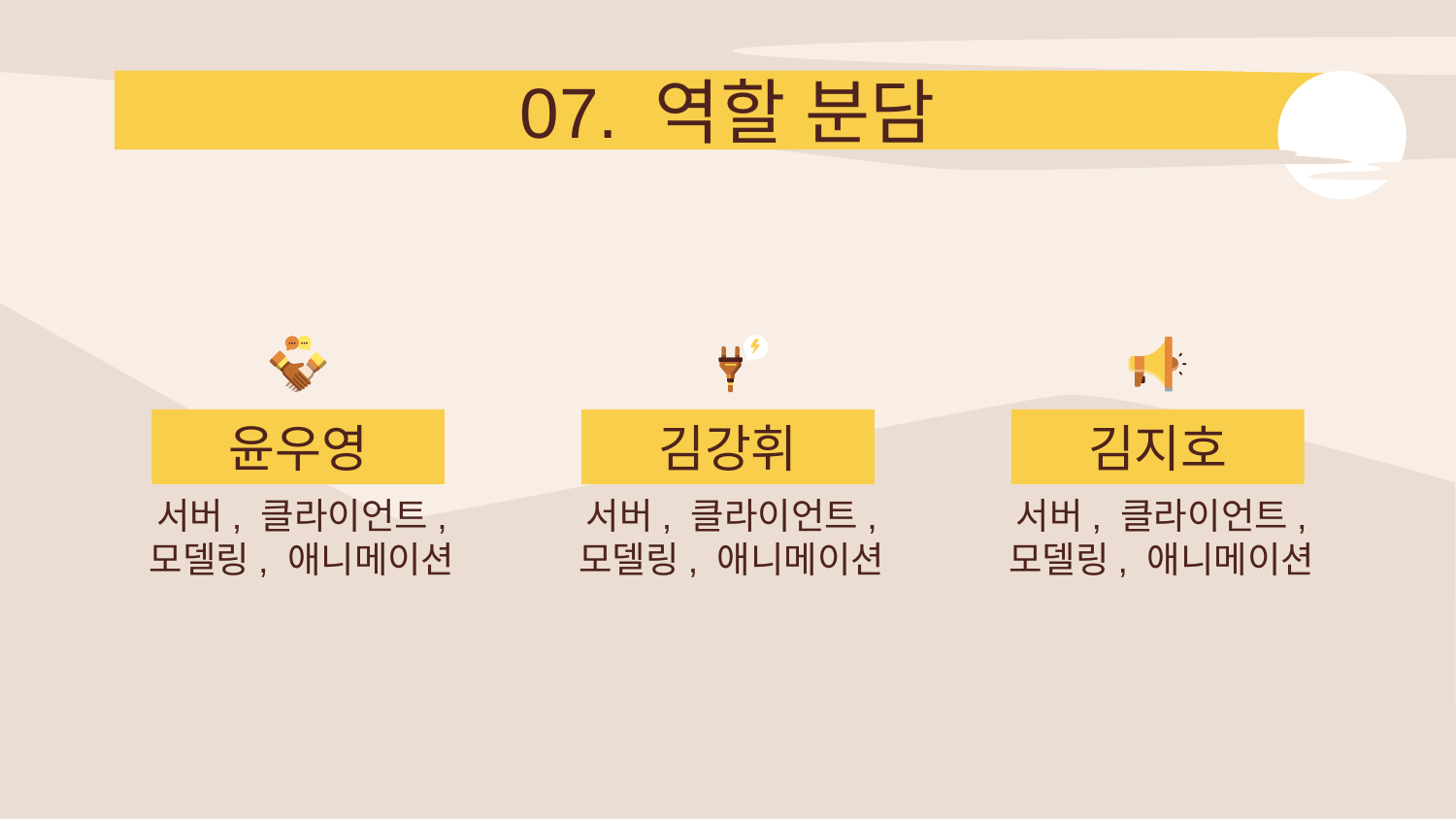

07. 역할 분담

# 윤우영
김강휘
김지호
서버, 클라이언트, 모델링, 애니메이션
서버, 클라이언트, 모델링, 애니메이션
서버, 클라이언트, 모델링, 애니메이션